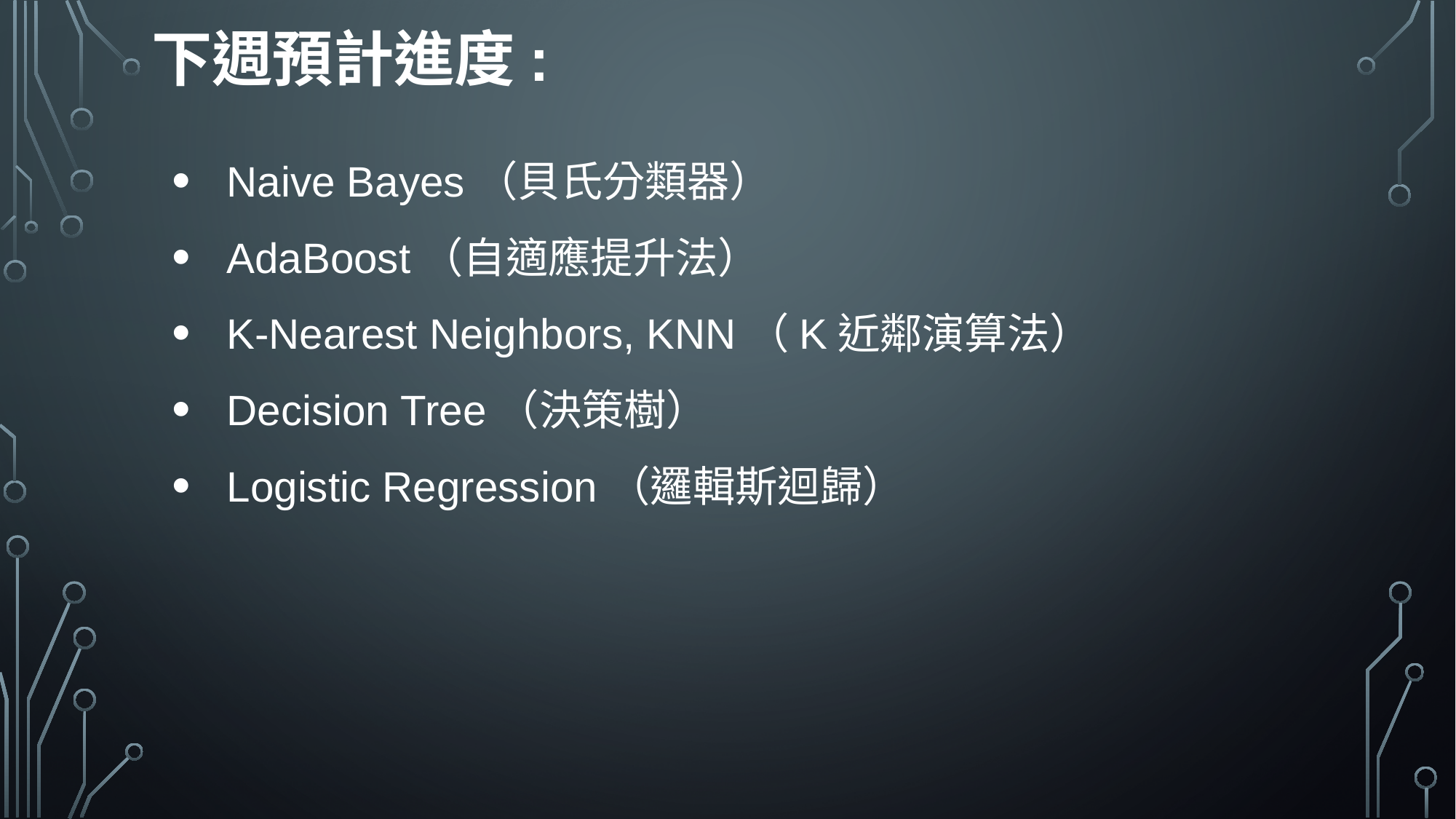

下週預計進度:
Naive Bayes（貝氏分類器）
AdaBoost（自適應提升法）
K-Nearest Neighbors, KNN（K近鄰演算法）
Decision Tree（決策樹）
Logistic Regression（邏輯斯迴歸）